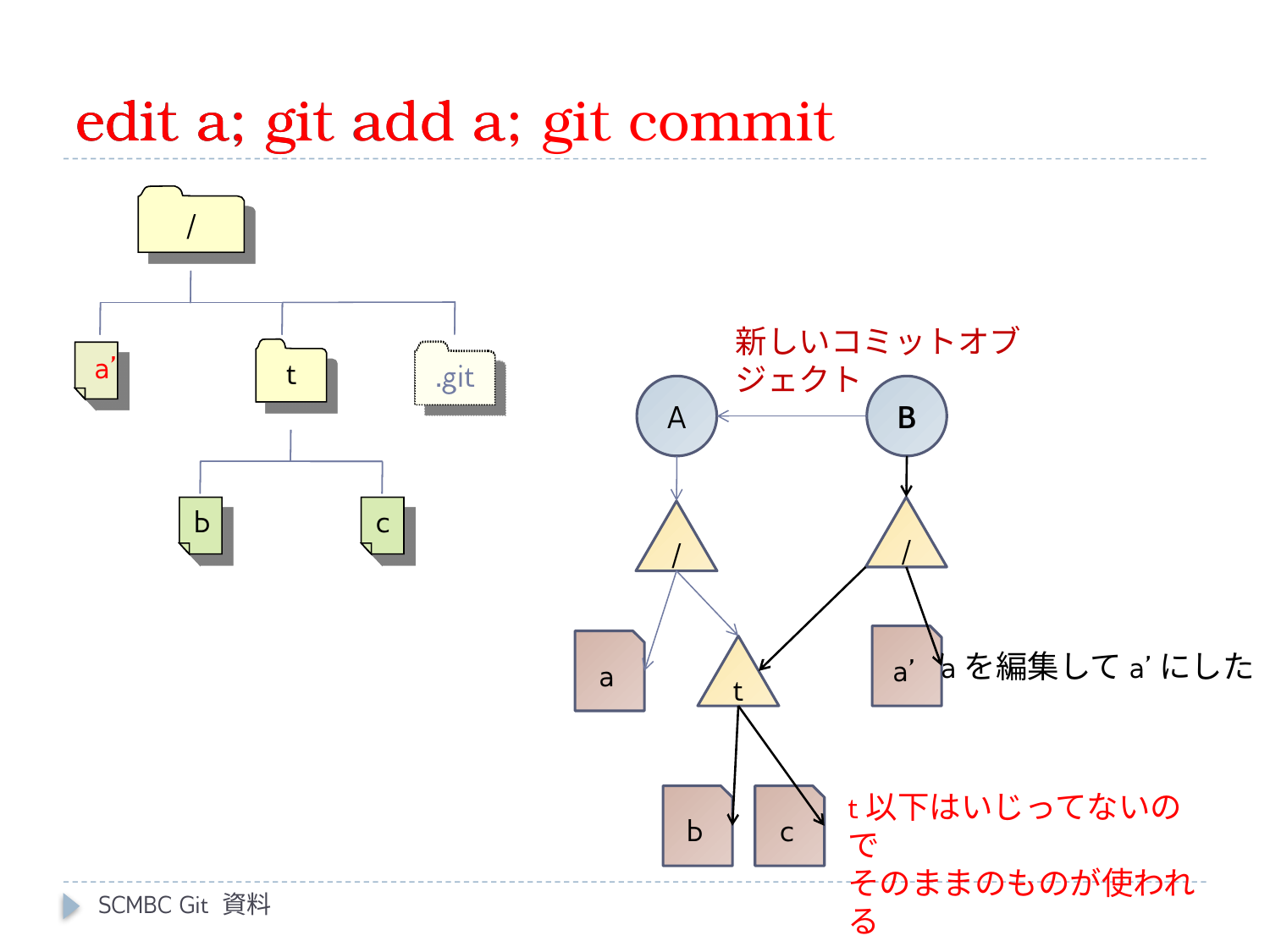

# edit a;
edit a; git add a; git commit
edit a; git add a;
/
t
.git
a
b
c
/
t

.git
b
c
a’
新しいコミットオブジェクト
A
B
/
/
a’
a
t
aを編集してa’にした
t以下はいじってないので
そのままのものが使われる
b
c
SCMBC Git 資料